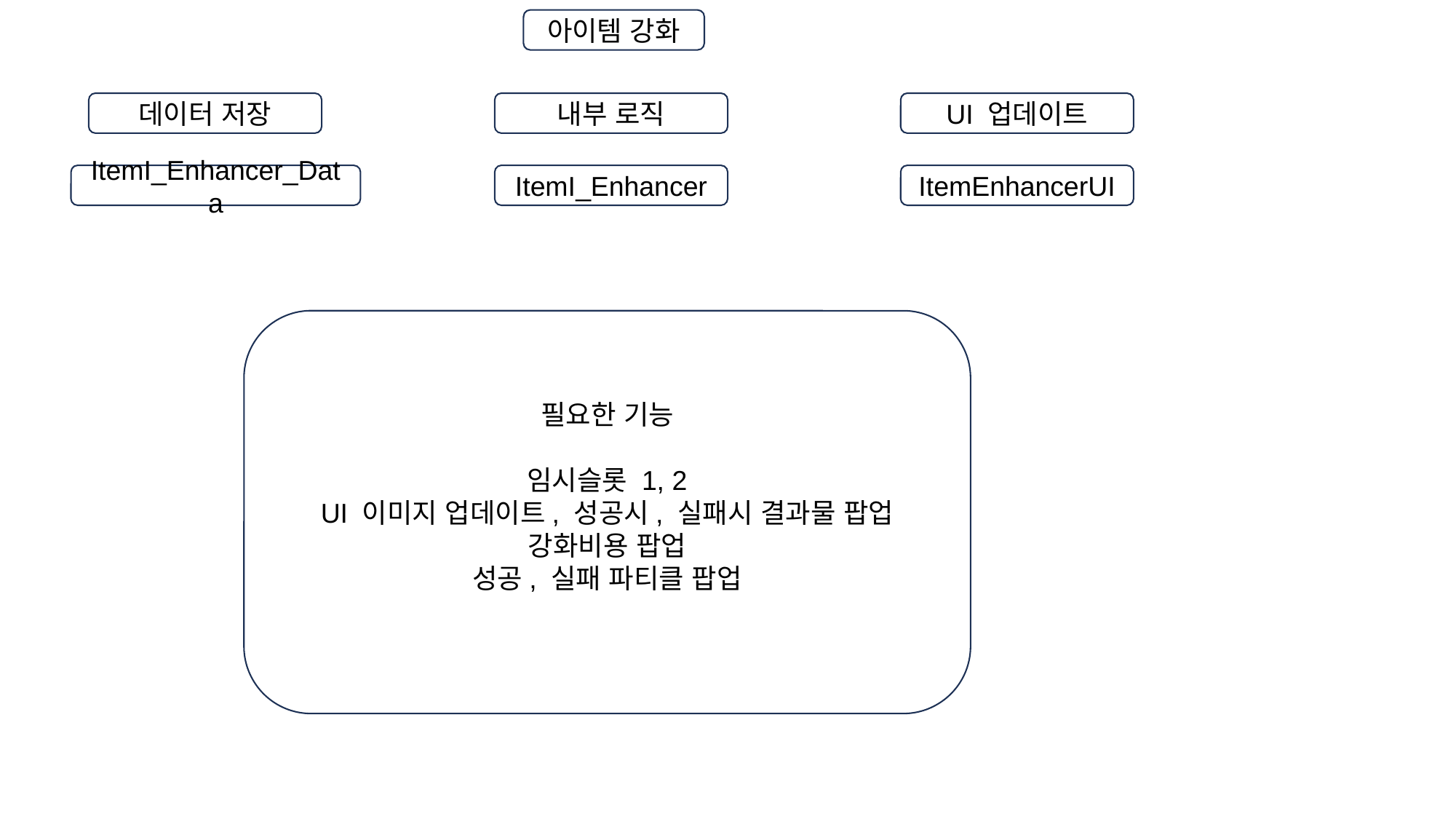

아이템 강화
데이터 저장
내부 로직
UI 업데이트
ItemI_Enhancer_Data
ItemI_Enhancer
ItemEnhancerUI
필요한 기능

임시슬롯 1, 2
UI 이미지 업데이트, 성공시, 실패시 결과물 팝업
강화비용 팝업
성공, 실패 파티클 팝업